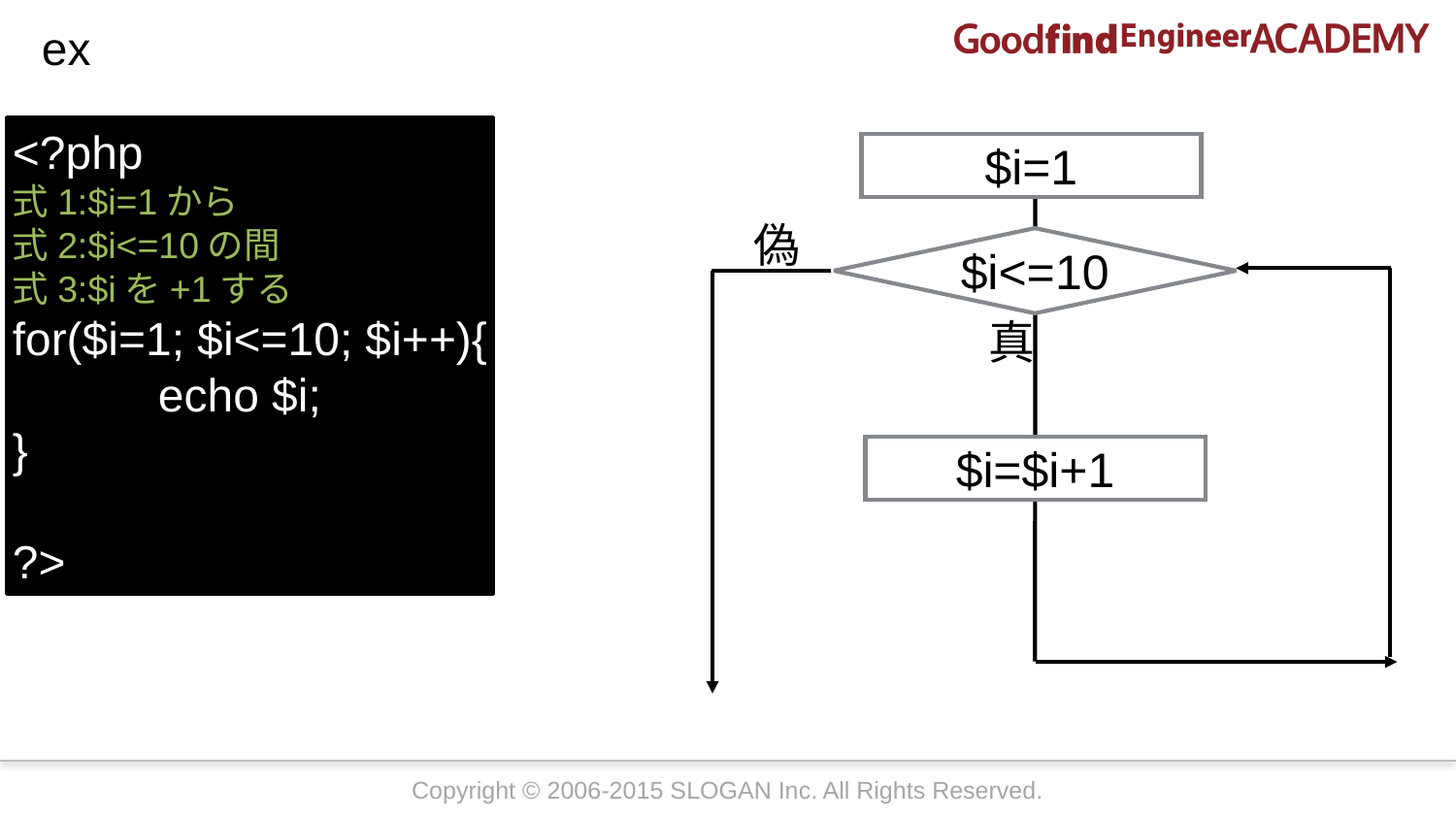

ex
<?php
式1:$i=1から
式2:$i<=10の間
式3:$iを+1する
for($i=1; $i<=10; $i++){
	echo $i;
}

?>
偽
$i=1

$i<=10

真
$i=$i+1